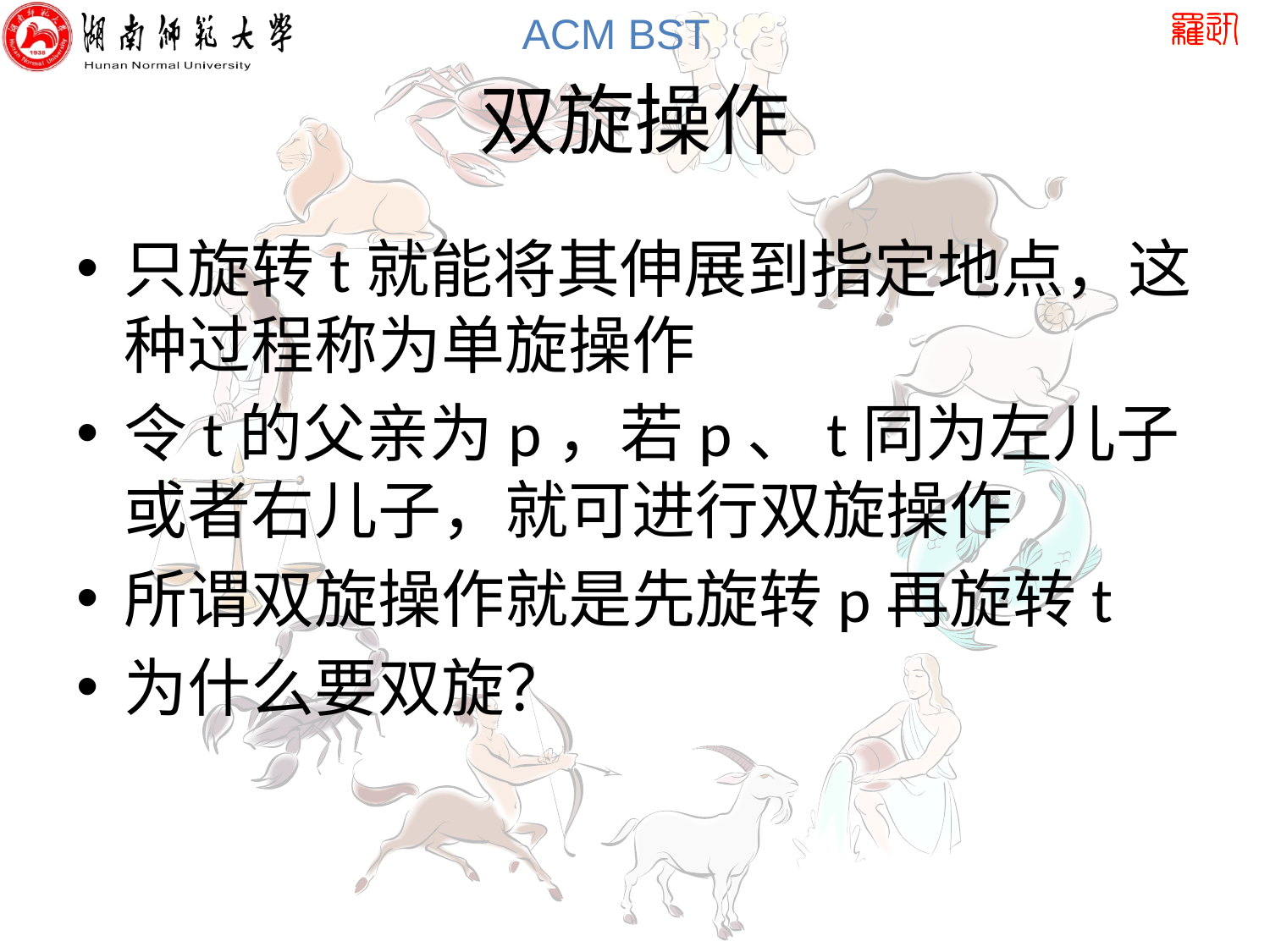

# 双旋操作
只旋转t就能将其伸展到指定地点，这种过程称为单旋操作
令t的父亲为p，若p、t同为左儿子或者右儿子，就可进行双旋操作
所谓双旋操作就是先旋转p再旋转t
为什么要双旋？